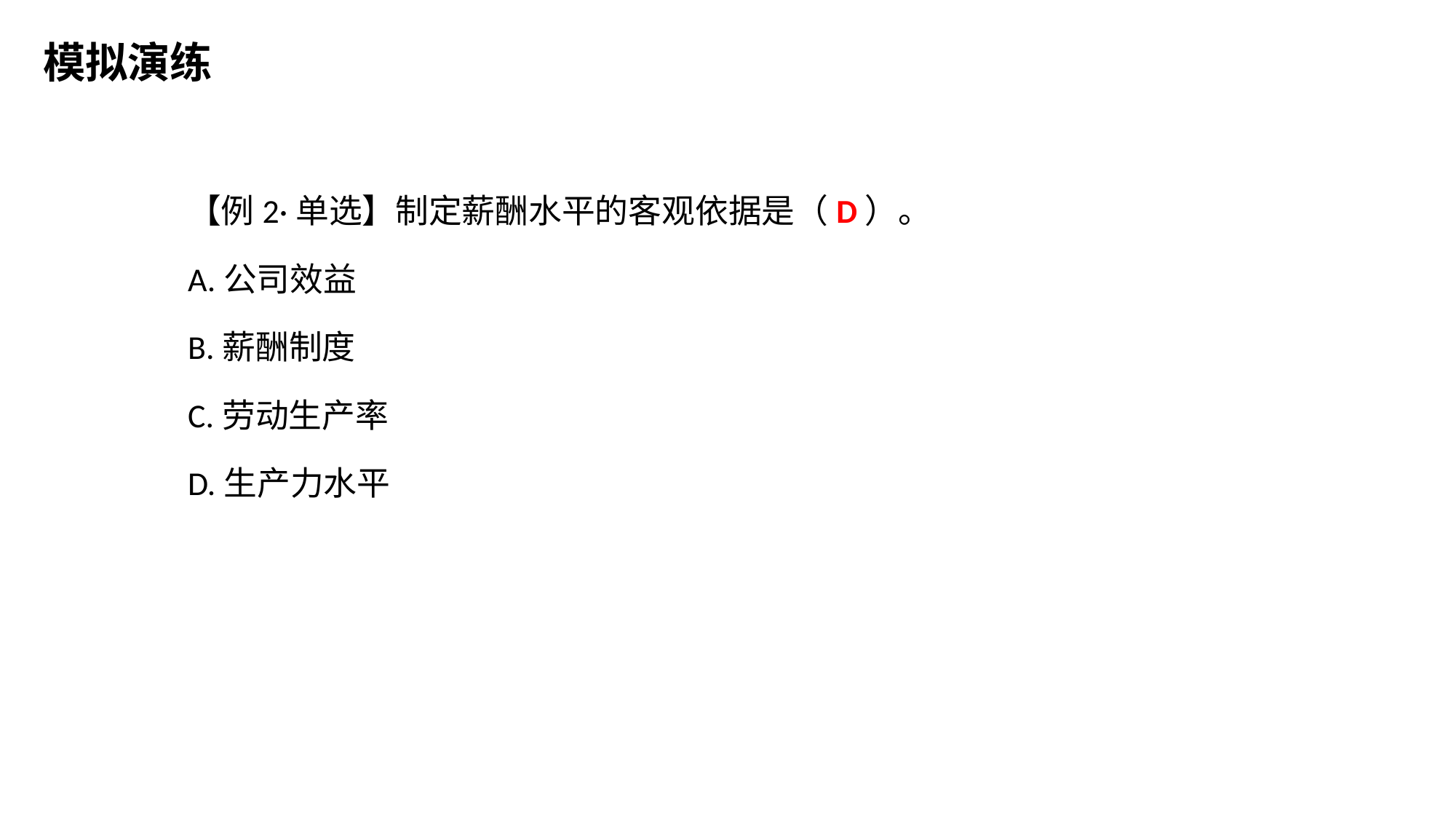

模拟演练
【例2·单选】制定薪酬水平的客观依据是（D）。
A.公司效益
B.薪酬制度
C.劳动生产率
D.生产力水平